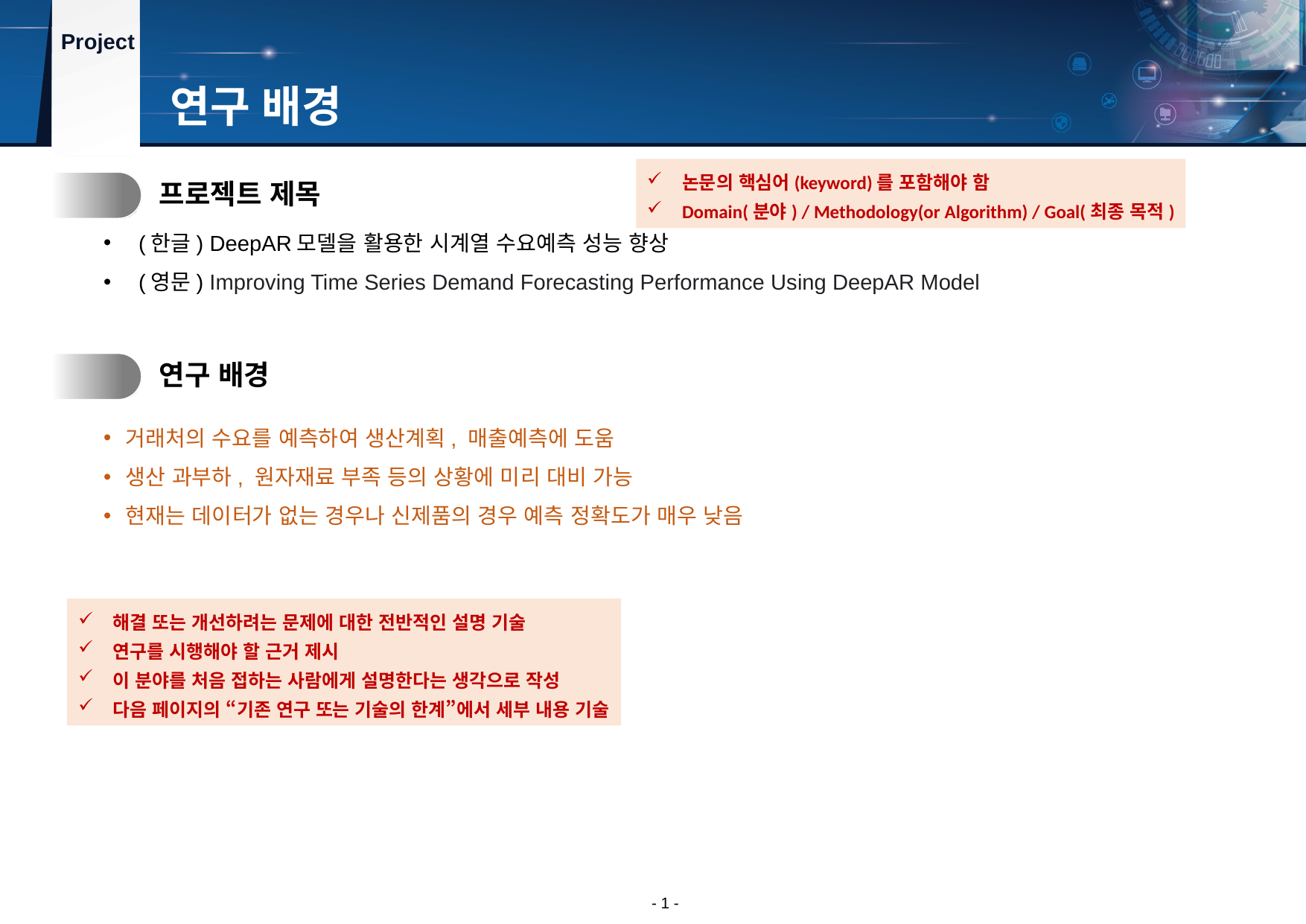

연구 배경
논문의 핵심어(keyword)를 포함해야 함
Domain(분야) / Methodology(or Algorithm) / Goal(최종 목적)

1.
프로젝트 제목
(한글) DeepAR모델을 활용한 시계열 수요예측 성능 향상
(영문) Improving Time Series Demand Forecasting Performance Using DeepAR Model

2.
연구 배경
거래처의 수요를 예측하여 생산계획, 매출예측에 도움
생산 과부하, 원자재료 부족 등의 상황에 미리 대비 가능
현재는 데이터가 없는 경우나 신제품의 경우 예측 정확도가 매우 낮음
해결 또는 개선하려는 문제에 대한 전반적인 설명 기술
연구를 시행해야 할 근거 제시
이 분야를 처음 접하는 사람에게 설명한다는 생각으로 작성
다음 페이지의 “기존 연구 또는 기술의 한계”에서 세부 내용 기술
- 1 -